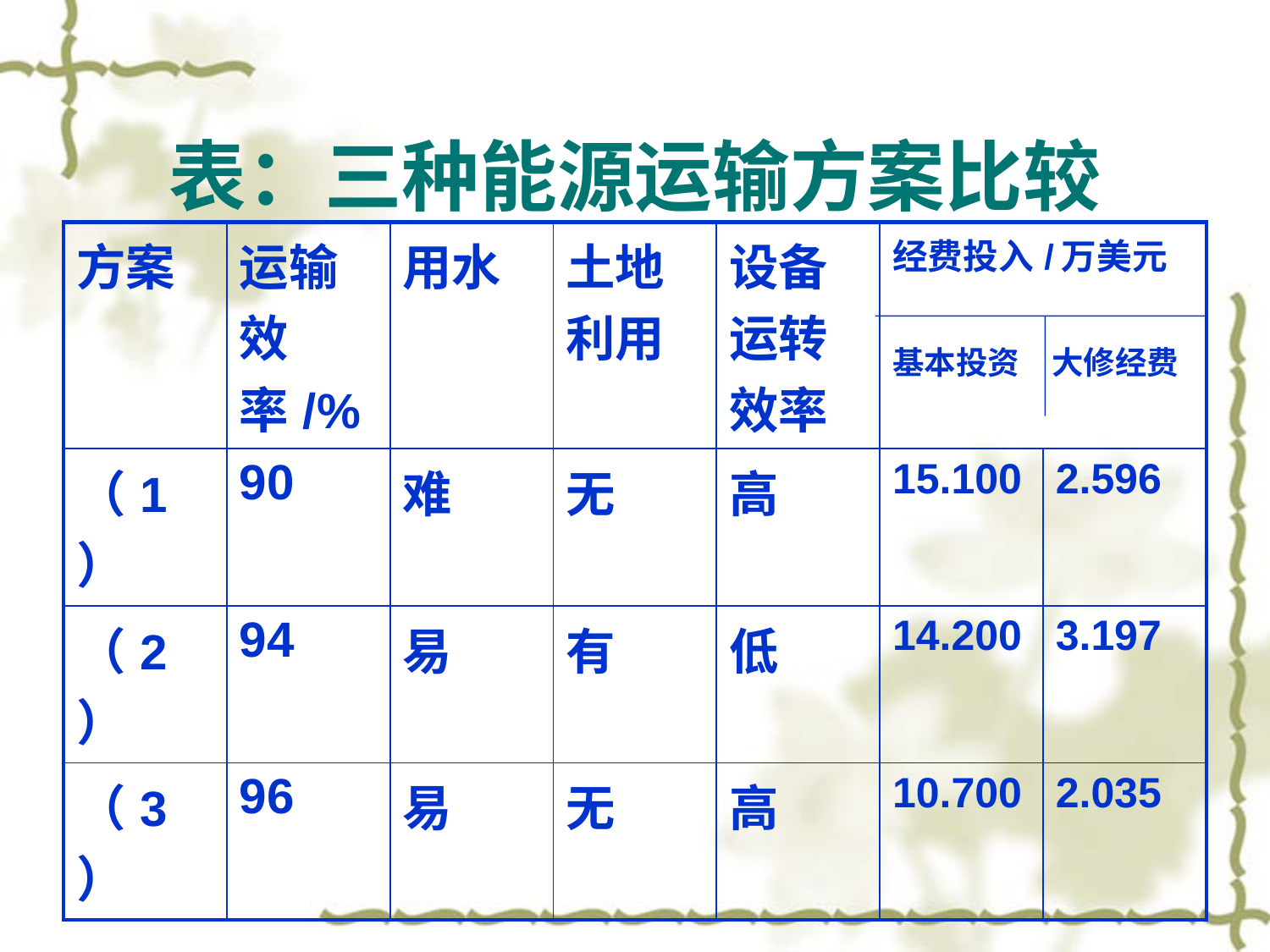

表：三种能源运输方案比较
| 方案 | 运输效率/% | 用水 | 土地利用 | 设备运转效率 | 经费投入/万美元 基本投资 大修经费 |  |
| --- | --- | --- | --- | --- | --- | --- |
| （1） | 90 | 难 | 无 | 高 | 15.100 | 2.596 |
| （2） | 94 | 易 | 有 | 低 | 14.200 | 3.197 |
| （3） | 96 | 易 | 无 | 高 | 10.700 | 2.035 |